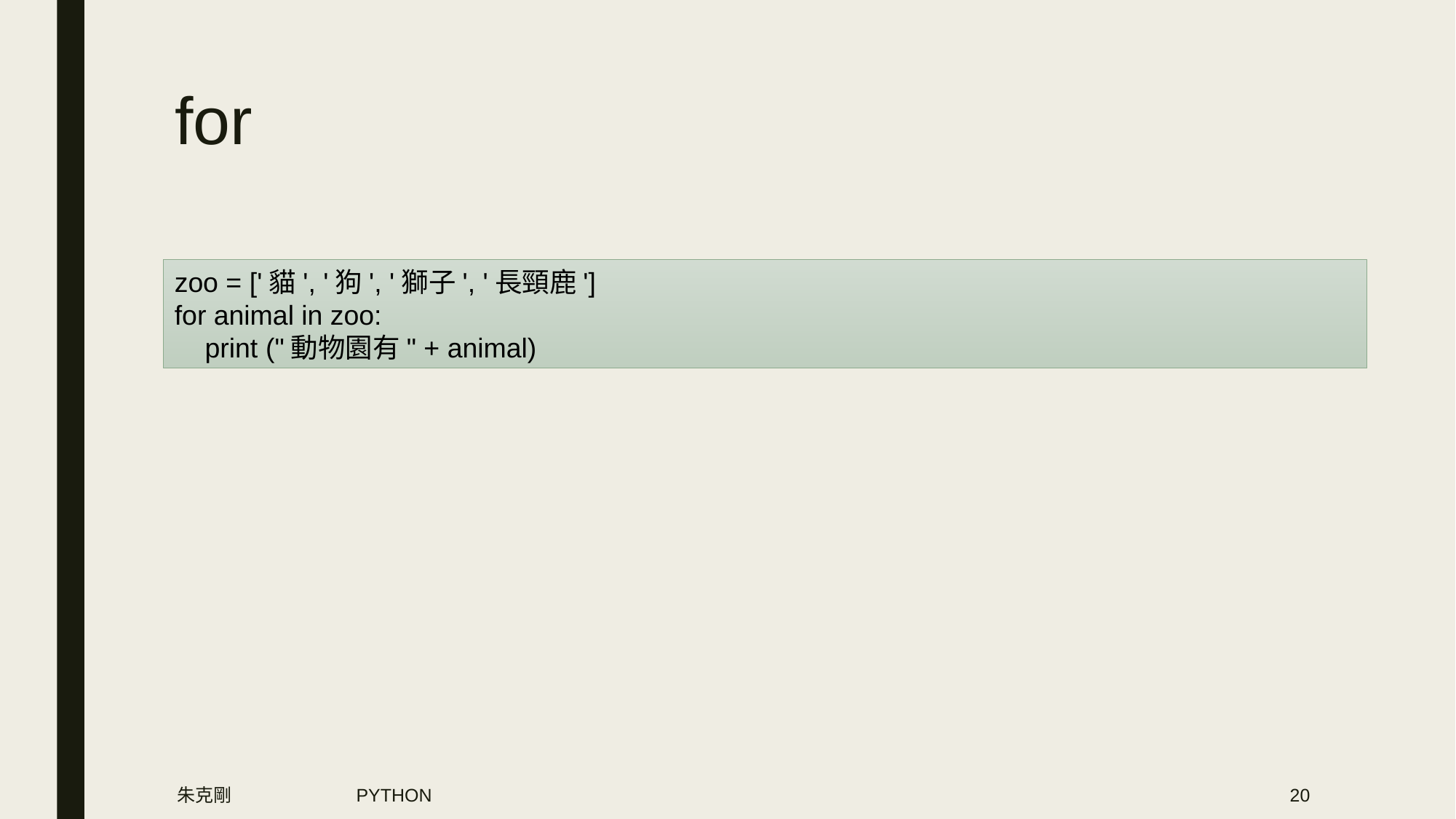

# for
zoo = ['貓', '狗', '獅子', '長頸鹿']
for animal in zoo:
    print ("動物園有" + animal)
朱克剛
PYTHON
20